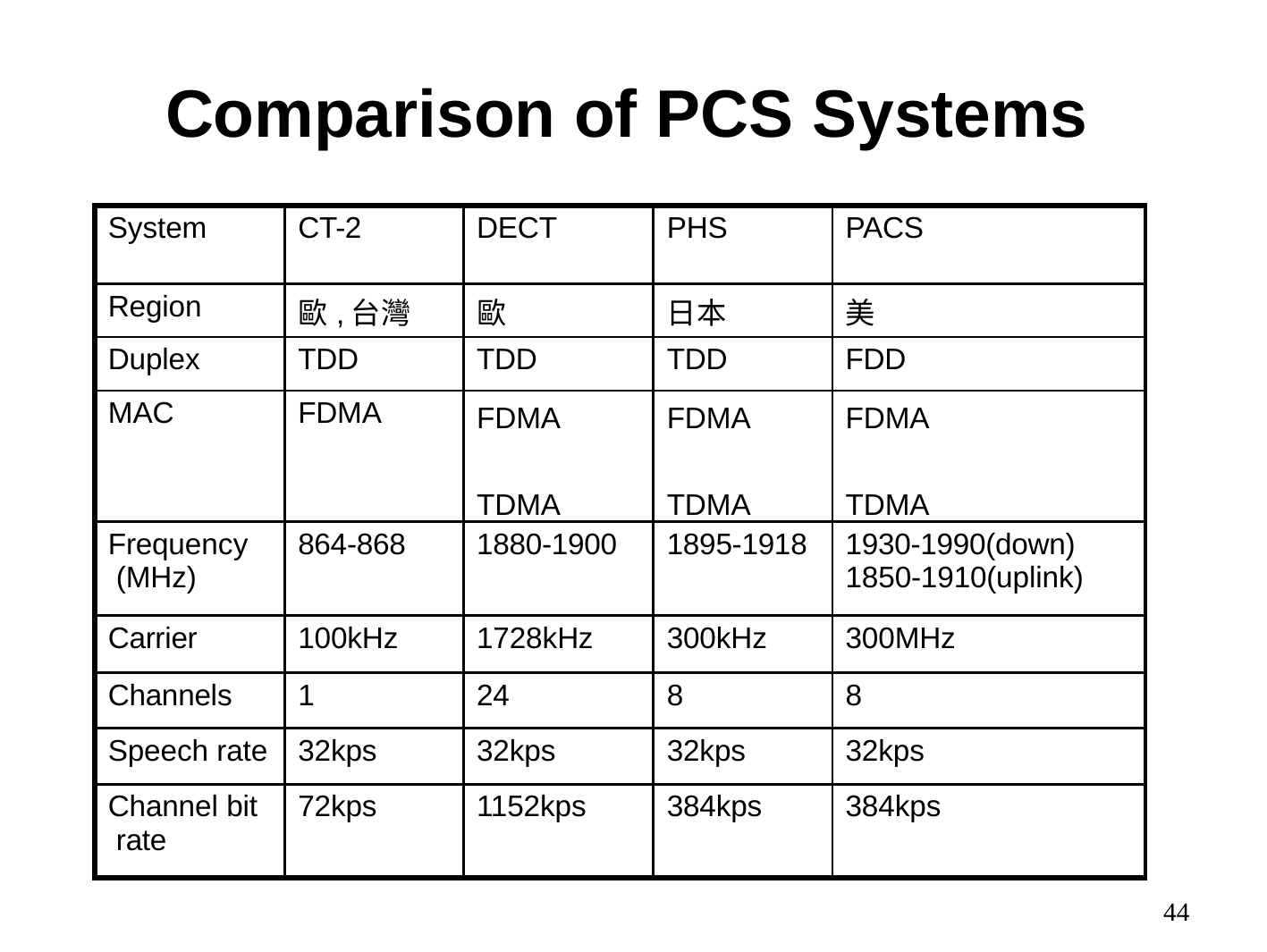

# Comparison of PCS Systems
| System | CT-2 | DECT | PHS | PACS |
| --- | --- | --- | --- | --- |
| Region | 歐,台灣 | 歐 | 日本 | 美 |
| Duplex | TDD | TDD | TDD | FDD |
| MAC | FDMA | FDMA TDMA | FDMA TDMA | FDMA TDMA |
| Frequency (MHz) | 864-868 | 1880-1900 | 1895-1918 | 1930-1990(down) 1850-1910(uplink) |
| Carrier | 100kHz | 1728kHz | 300kHz | 300MHz |
| Channels | 1 | 24 | 8 | 8 |
| Speech rate | 32kps | 32kps | 32kps | 32kps |
| Channel bit rate | 72kps | 1152kps | 384kps | 384kps |
44